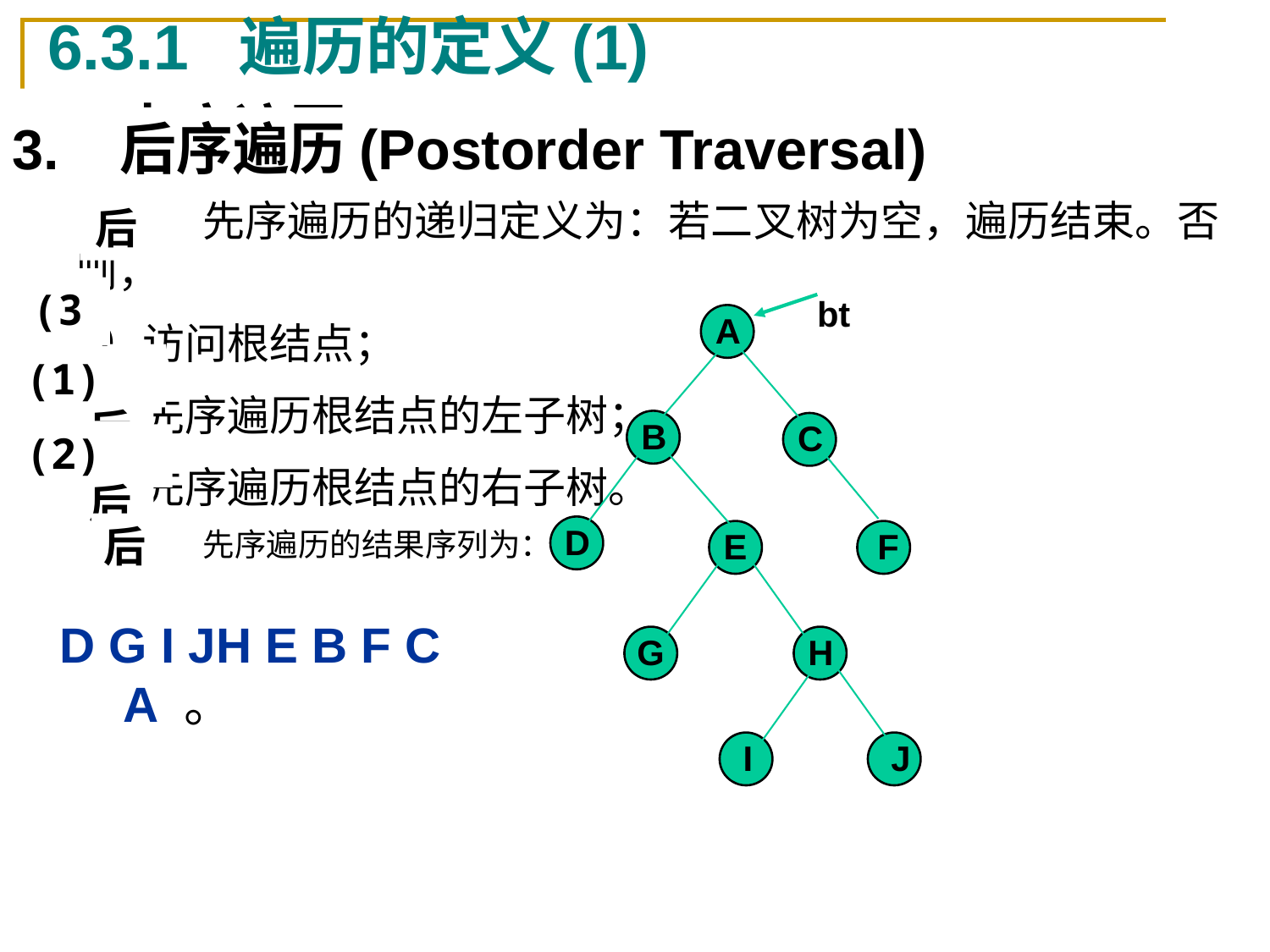

# 6.3.1  遍历的定义(1)
2.   中序遍历(Inorder Traversal)
中
(2)
(1)中
(3)中
3.   后序遍历(Postorder Traversal)
后
(3)
(1)后
(2)后
1.   前序/先序遍历(Preorder Traversal)
		先序遍历的递归定义为：若二叉树为空，遍历结束。否则，
（1）访问根结点；
（2）先序遍历根结点的左子树；
（3）先序遍历根结点的右子树。
bt

A

B
C

D

E
F

G
H

I
J

后
		先序遍历的结果序列为：
中
A B D E G HI J C F 。
D B G EI H J A C F 。
D G I JH E B F C A 。